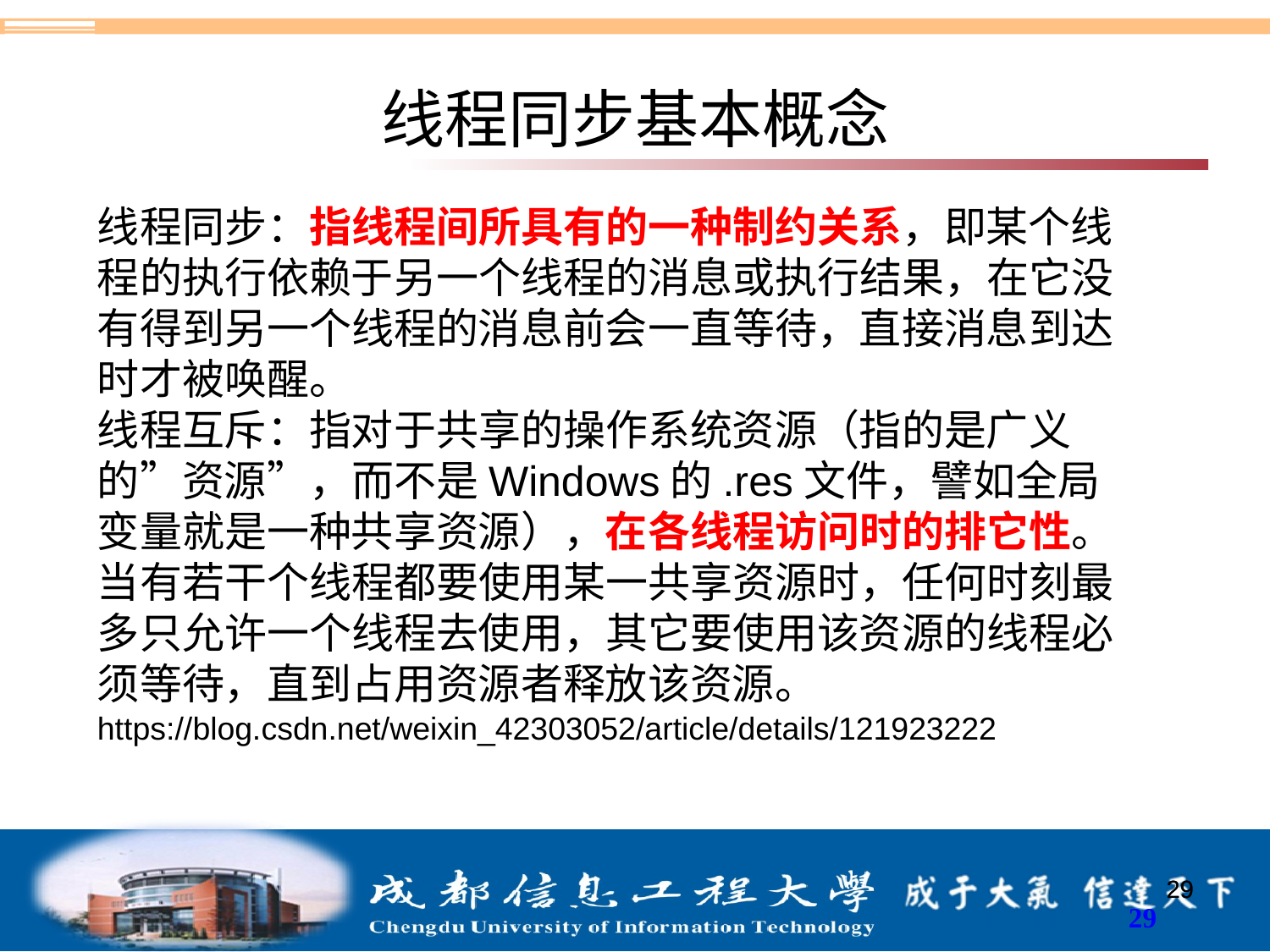

# 线程同步基本概念
线程同步：指线程间所具有的一种制约关系，即某个线程的执行依赖于另一个线程的消息或执行结果，在它没有得到另一个线程的消息前会一直等待，直接消息到达时才被唤醒。
线程互斥：指对于共享的操作系统资源（指的是广义的”资源”，而不是Windows的.res文件，譬如全局变量就是一种共享资源），在各线程访问时的排它性。当有若干个线程都要使用某一共享资源时，任何时刻最多只允许一个线程去使用，其它要使用该资源的线程必须等待，直到占用资源者释放该资源。
https://blog.csdn.net/weixin_42303052/article/details/121923222
29